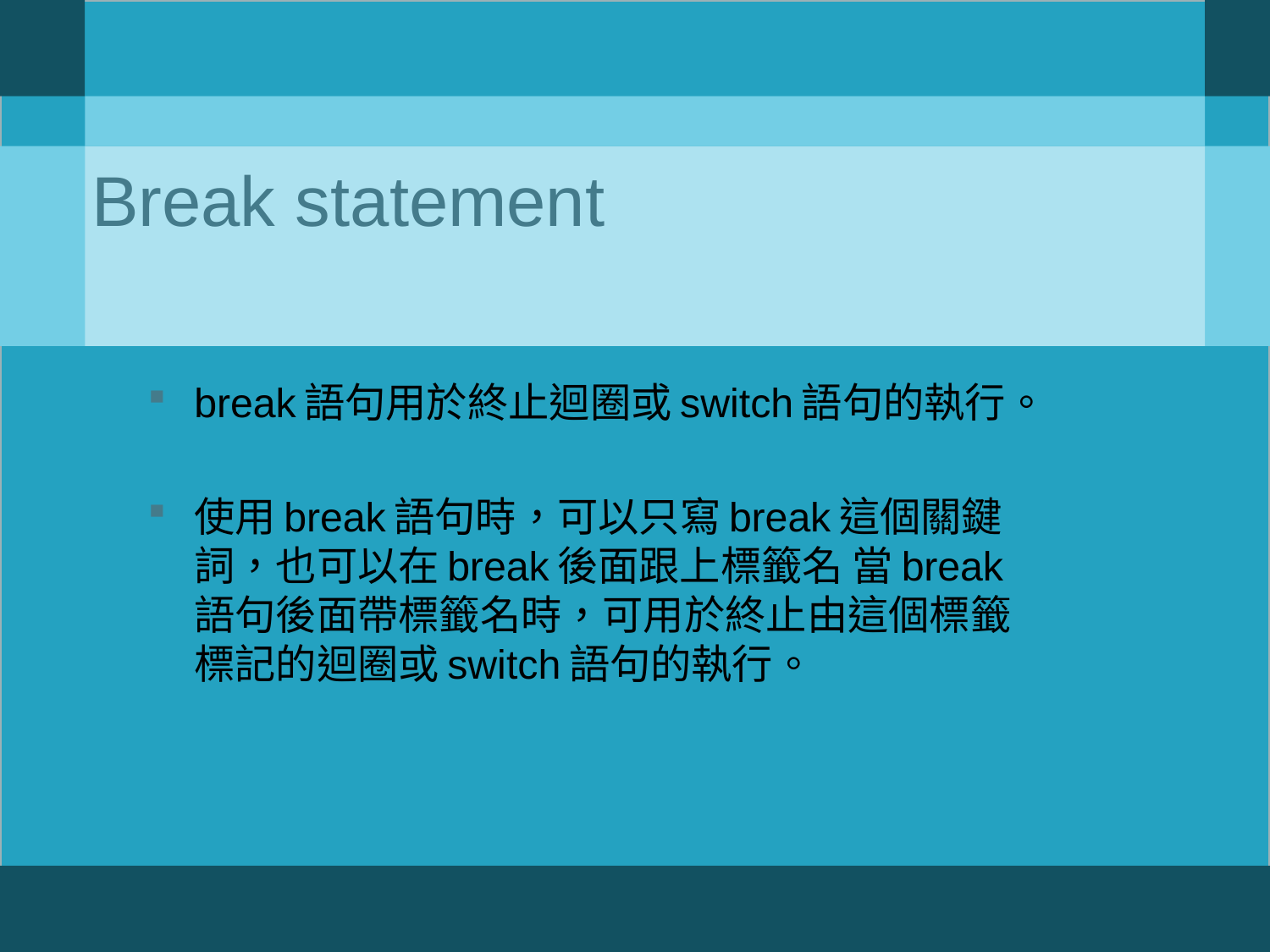

# Break statement

break語句用於終止迴圈或switch語句的執行。

使用break語句時，可以只寫break這個關鍵詞，也可以在break後面跟上標籤名 當break語句後面帶標籤名時，可用於終止由這個標籤標記的迴圈或switch語句的執行。